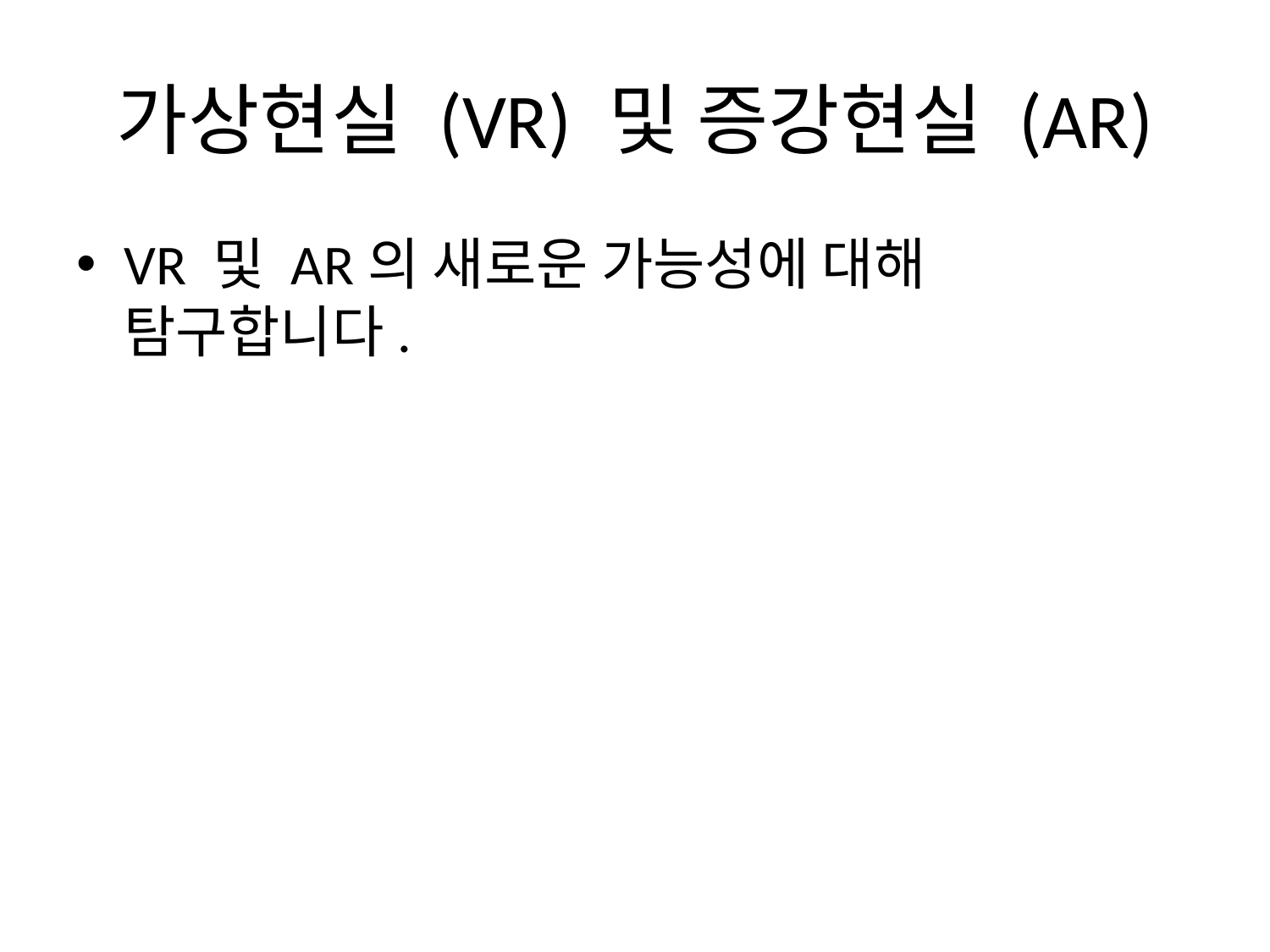

# 가상현실 (VR) 및 증강현실 (AR)
VR 및 AR의 새로운 가능성에 대해 탐구합니다.